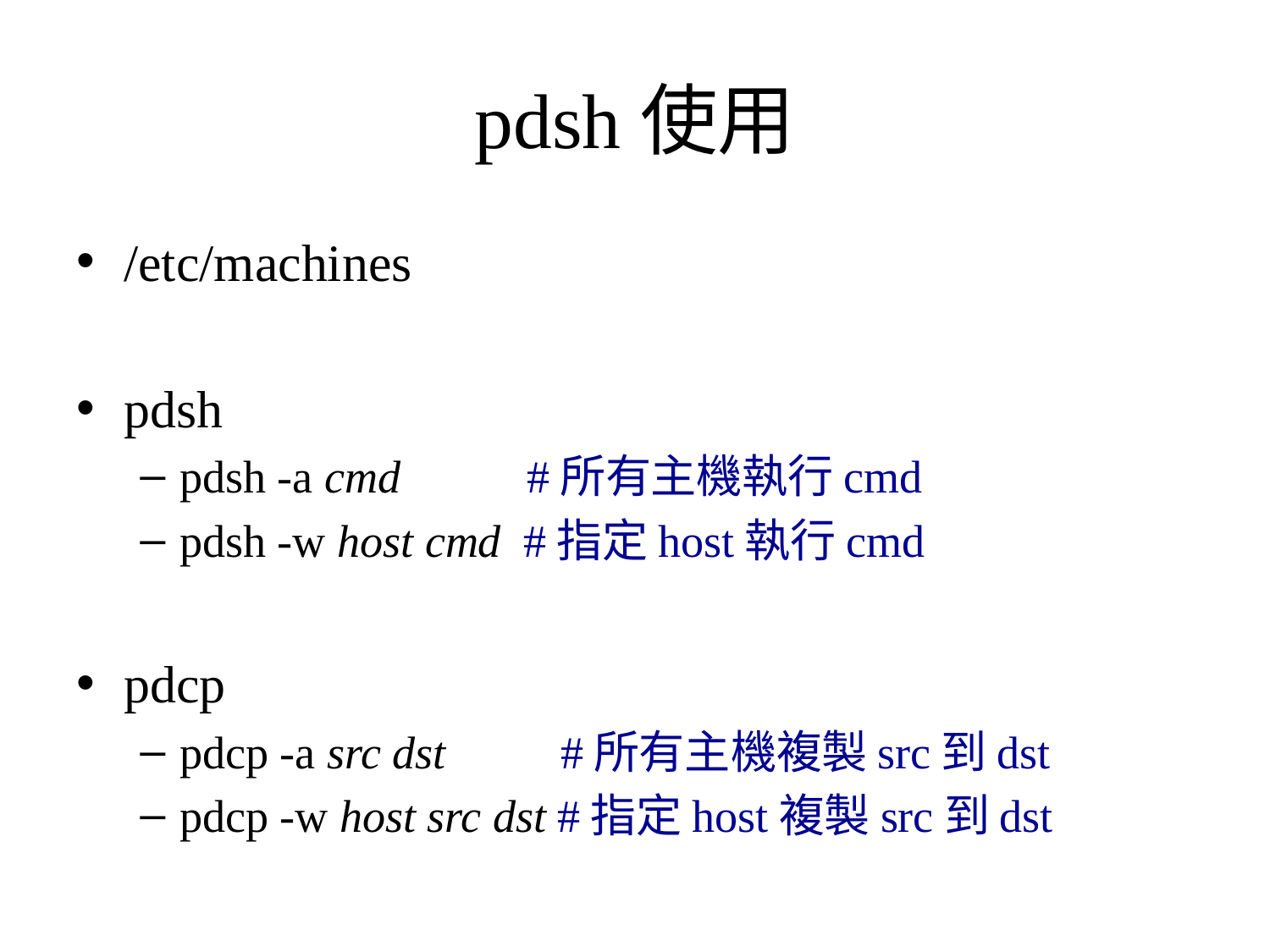

# pdsh使用
/etc/machines

pdsh
pdsh -a cmd           #所有主機執行cmd
pdsh -w host cmd  #指定host執行cmd

pdcp
pdcp -a src dst          #所有主機複製src到dst
pdcp -w host src dst #指定host複製src到dst